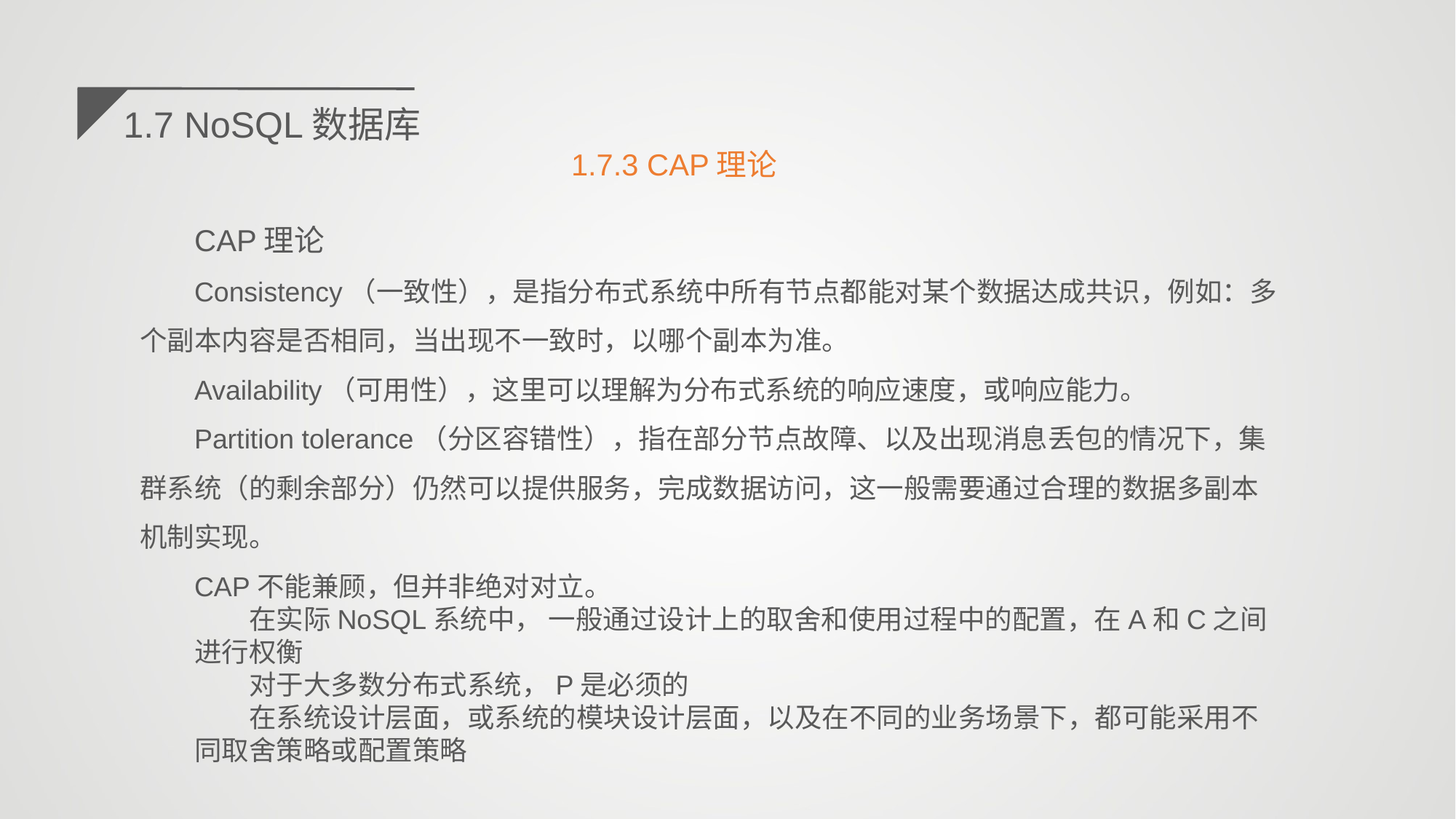

1.7 NoSQL数据库
1.7.3 CAP理论
CAP理论
Consistency（一致性），是指分布式系统中所有节点都能对某个数据达成共识，例如：多个副本内容是否相同，当出现不一致时，以哪个副本为准。
Availability（可用性），这里可以理解为分布式系统的响应速度，或响应能力。
Partition tolerance（分区容错性），指在部分节点故障、以及出现消息丢包的情况下，集群系统（的剩余部分）仍然可以提供服务，完成数据访问，这一般需要通过合理的数据多副本机制实现。
CAP不能兼顾，但并非绝对对立。
在实际NoSQL系统中， 一般通过设计上的取舍和使用过程中的配置，在A和C之间进行权衡
对于大多数分布式系统，P是必须的
在系统设计层面，或系统的模块设计层面，以及在不同的业务场景下，都可能采用不同取舍策略或配置策略